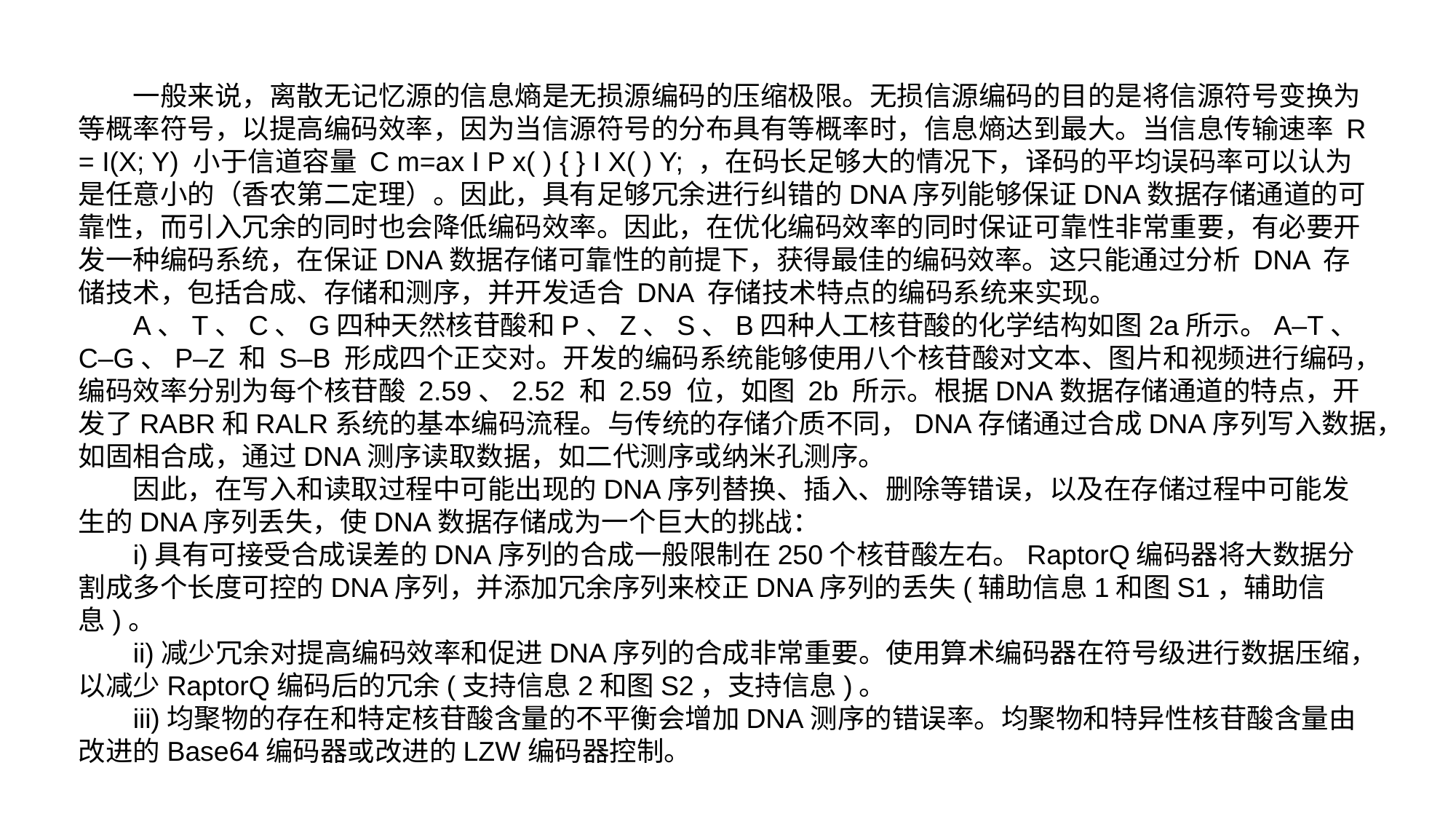

一般来说，离散无记忆源的信息熵是无损源编码的压缩极限。无损信源编码的目的是将信源符号变换为等概率符号，以提高编码效率，因为当信源符号的分布具有等概率时，信息熵达到最大。当信息传输速率 R = I(X; Y) 小于信道容量 C m=ax I P x( ) { } I X( ) Y; ，在码长足够大的情况下，译码的平均误码率可以认为是任意小的（香农第二定理）。因此，具有足够冗余进行纠错的DNA序列能够保证DNA数据存储通道的可靠性，而引入冗余的同时也会降低编码效率。因此，在优化编码效率的同时保证可靠性非常重要，有必要开发一种编码系统，在保证DNA数据存储可靠性的前提下，获得最佳的编码效率。这只能通过分析 DNA 存储技术，包括合成、存储和测序，并开发适合 DNA 存储技术特点的编码系统来实现。
A、T、C、G四种天然核苷酸和P、Z、S、B四种人工核苷酸的化学结构如图2a所示。A–T、C–G、P–Z 和 S–B 形成四个正交对。开发的编码系统能够使用八个核苷酸对文本、图片和视频进行编码，编码效率分别为每个核苷酸 2.59、2.52 和 2.59 位，如图 2b 所示。根据DNA数据存储通道的特点，开发了RABR和RALR系统的基本编码流程。与传统的存储介质不同，DNA存储通过合成DNA序列写入数据，如固相合成，通过DNA测序读取数据，如二代测序或纳米孔测序。
因此，在写入和读取过程中可能出现的DNA序列替换、插入、删除等错误，以及在存储过程中可能发生的DNA序列丢失，使DNA数据存储成为一个巨大的挑战：
i)具有可接受合成误差的DNA序列的合成一般限制在250个核苷酸左右。RaptorQ编码器将大数据分割成多个长度可控的DNA序列，并添加冗余序列来校正DNA序列的丢失(辅助信息1和图S1，辅助信息)。
ii)减少冗余对提高编码效率和促进DNA序列的合成非常重要。使用算术编码器在符号级进行数据压缩，以减少RaptorQ编码后的冗余(支持信息2和图S2，支持信息)。
iii)均聚物的存在和特定核苷酸含量的不平衡会增加DNA测序的错误率。均聚物和特异性核苷酸含量由改进的Base64编码器或改进的LZW编码器控制。